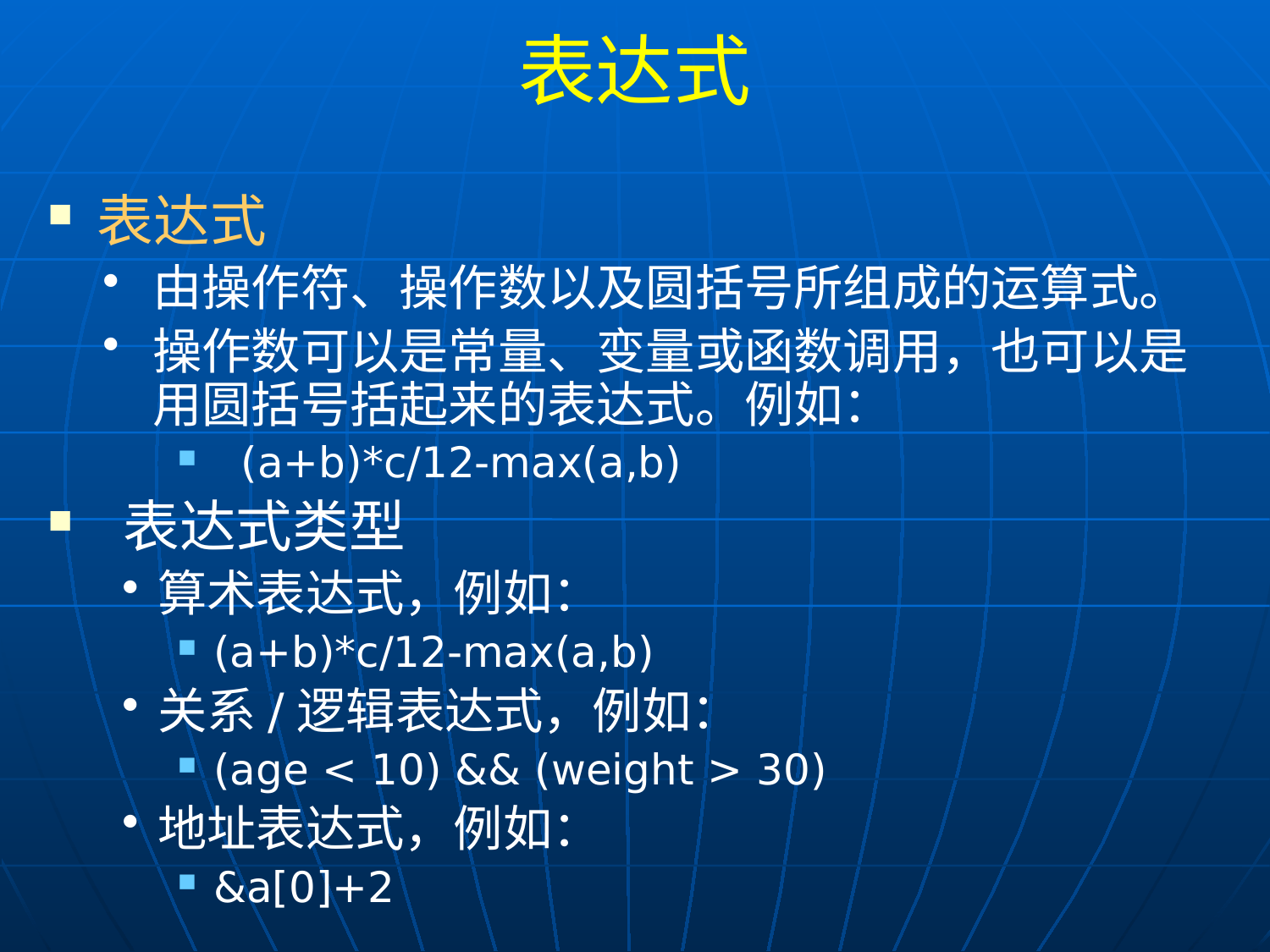

# 表达式
表达式
由操作符、操作数以及圆括号所组成的运算式。
操作数可以是常量、变量或函数调用，也可以是用圆括号括起来的表达式。例如：
(a+b)*c/12-max(a,b)
 表达式类型
算术表达式，例如：
(a+b)*c/12-max(a,b)
关系/逻辑表达式，例如：
(age < 10) && (weight > 30)
地址表达式，例如：
&a[0]+2